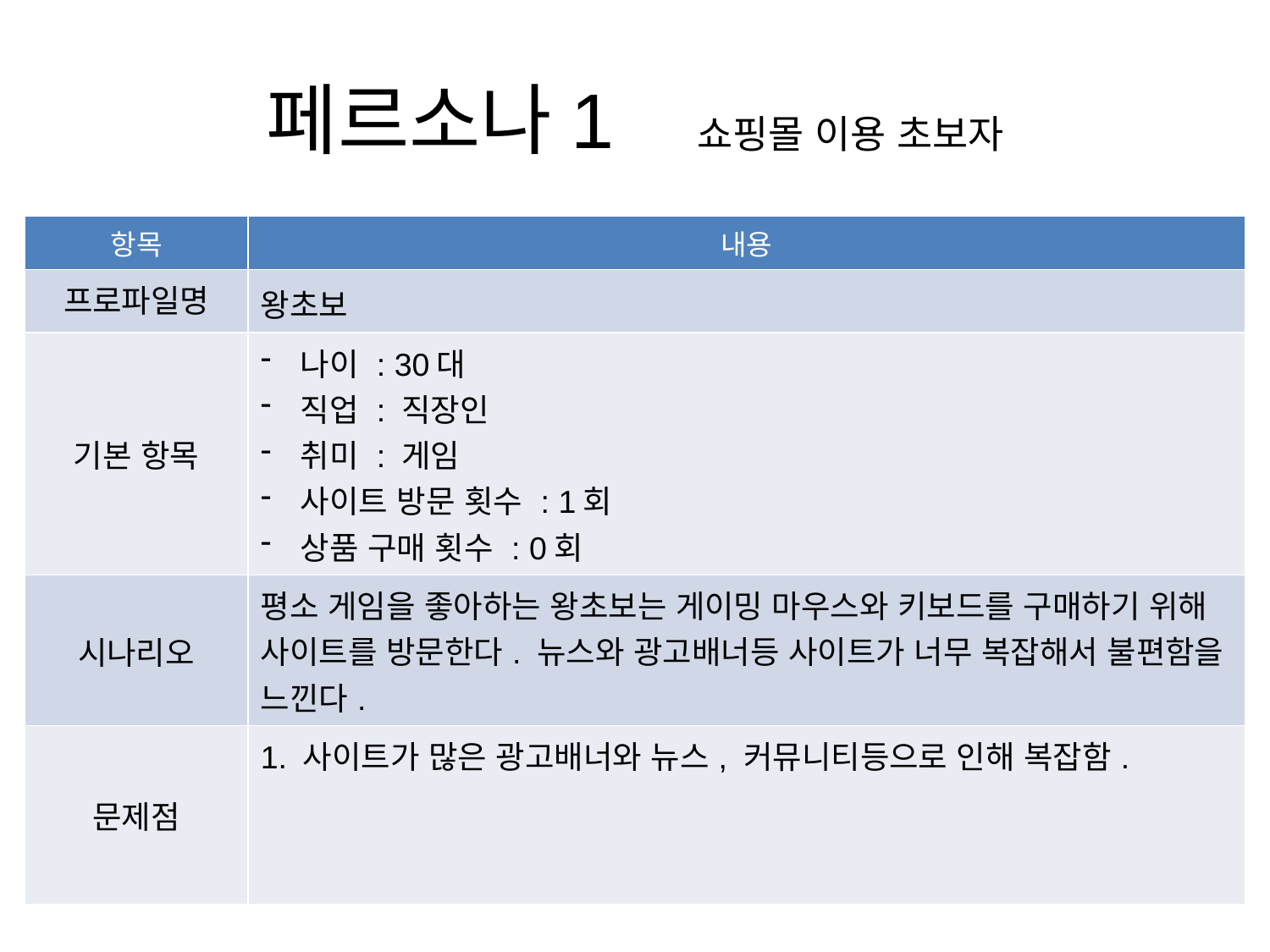

# 페르소나1   쇼핑몰 이용 초보자
| 항목 | 내용 |
| --- | --- |
| 프로파일명 | 왕초보 |
| 기본 항목 | 나이 : 30대 직업 : 직장인 취미 : 게임 사이트 방문 횟수 : 1회 상품 구매 횟수 : 0회 |
| 시나리오 | 평소 게임을 좋아하는 왕초보는 게이밍 마우스와 키보드를 구매하기 위해 사이트를 방문한다. 뉴스와 광고배너등 사이트가 너무 복잡해서 불편함을 느낀다. |
| 문제점 | 1. 사이트가 많은 광고배너와 뉴스, 커뮤니티등으로 인해 복잡함. |